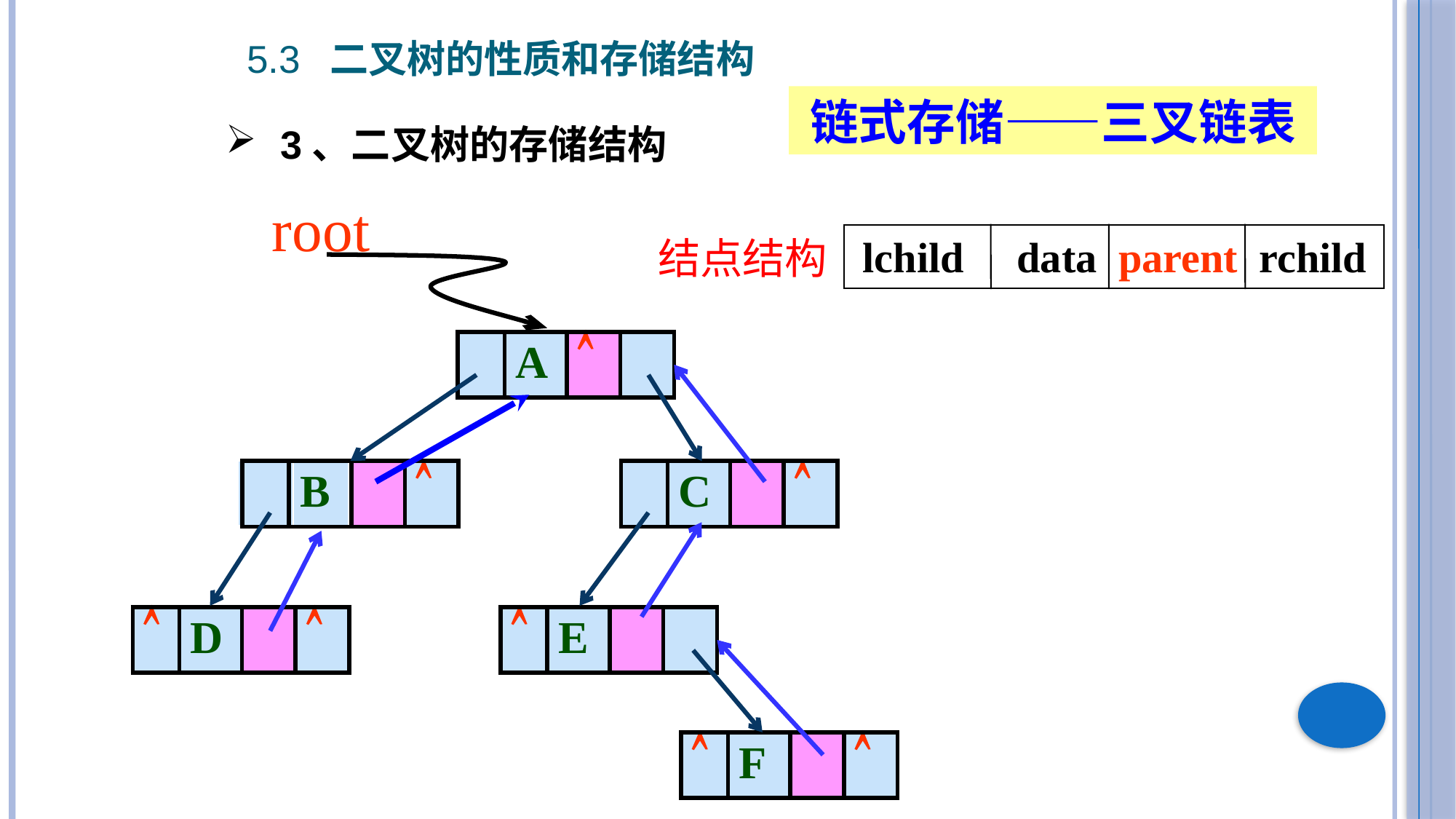

5.3  二叉树的性质和存储结构
链式存储——三叉链表
3、二叉树的存储结构
root

lchild     data  parent  rchild
结点结构

|  | A | ∧ |  |
| --- | --- | --- | --- |

|  |  |  |  |
| --- | --- | --- | --- |
|  | B |  | ∧ |
| --- | --- | --- | --- |
|  | C |  | ∧ |
| --- | --- | --- | --- |
| ∧ | D |  | ∧ |
| --- | --- | --- | --- |
| ∧ | E |  |  |
| --- | --- | --- | --- |
| ∧ | F |  | ∧ |
| --- | --- | --- | --- |